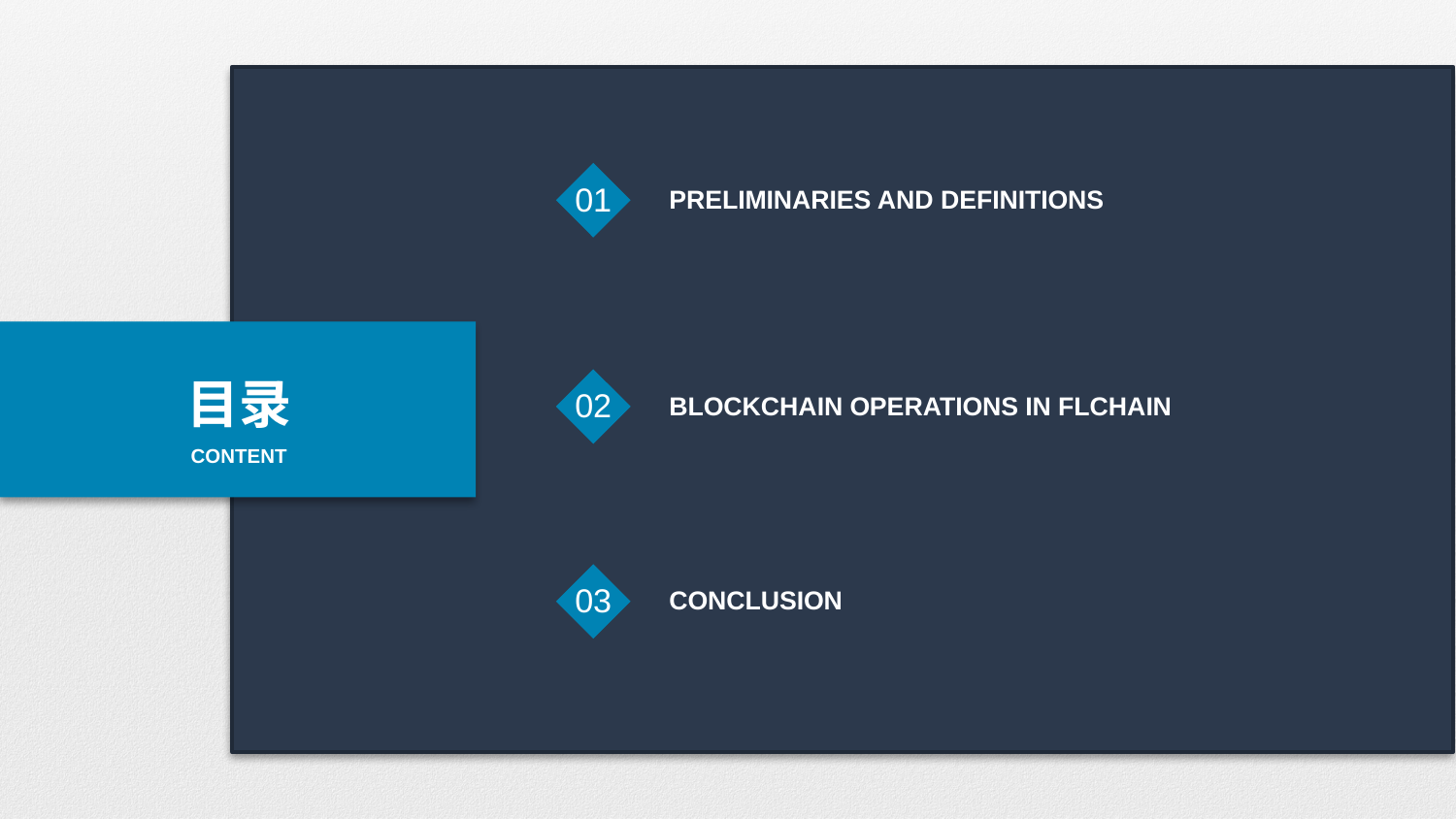

01
PRELIMINARIES AND DEFINITIONS

目录
CONTENT
02
BLOCKCHAIN OPERATIONS IN FLCHAIN
03
CONCLUSION